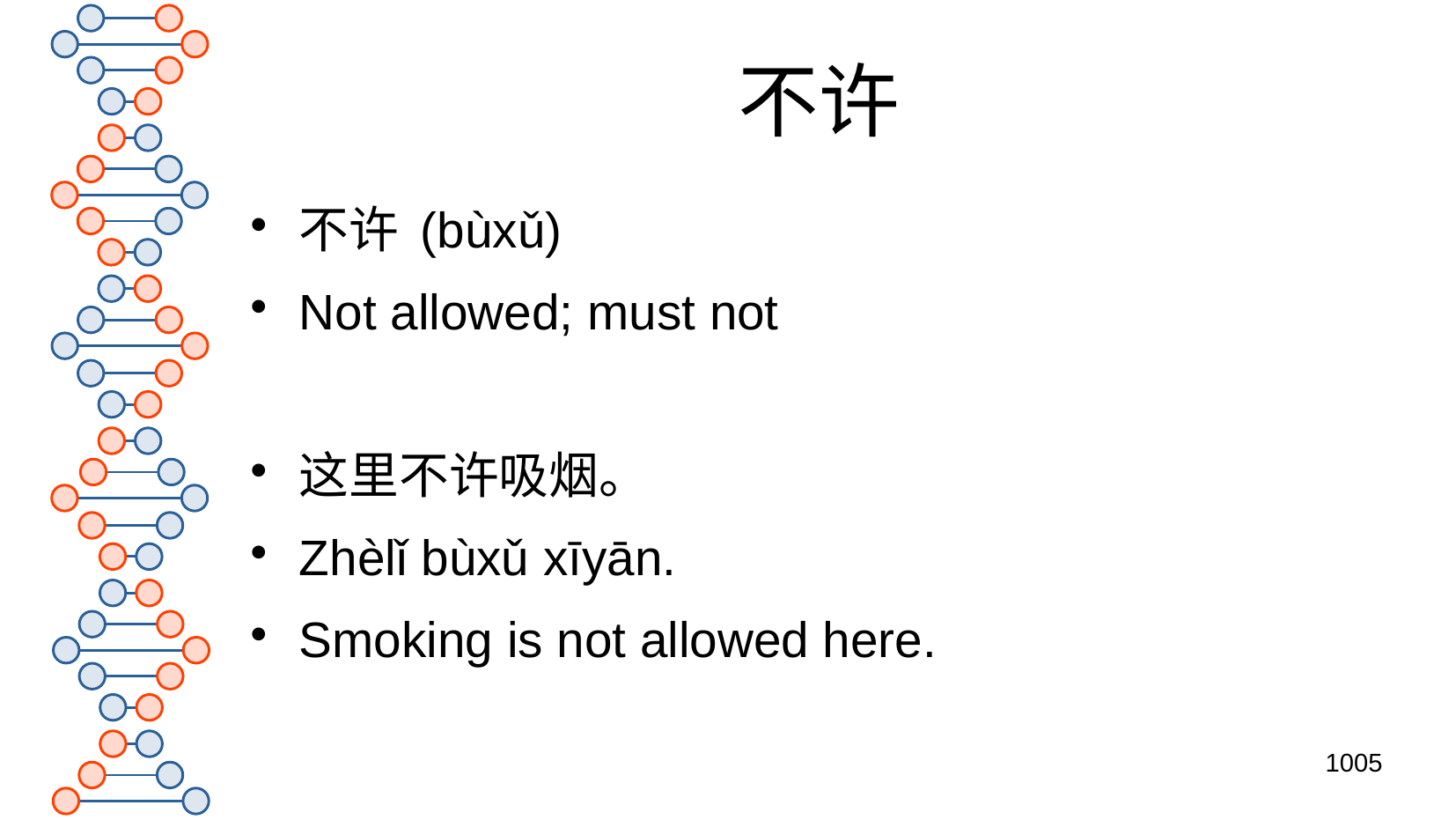

# 不许
不许 (bùxǔ)
Not allowed; must not

这里不许吸烟。
Zhèlǐ bùxǔ xīyān.
Smoking is not allowed here.

1005